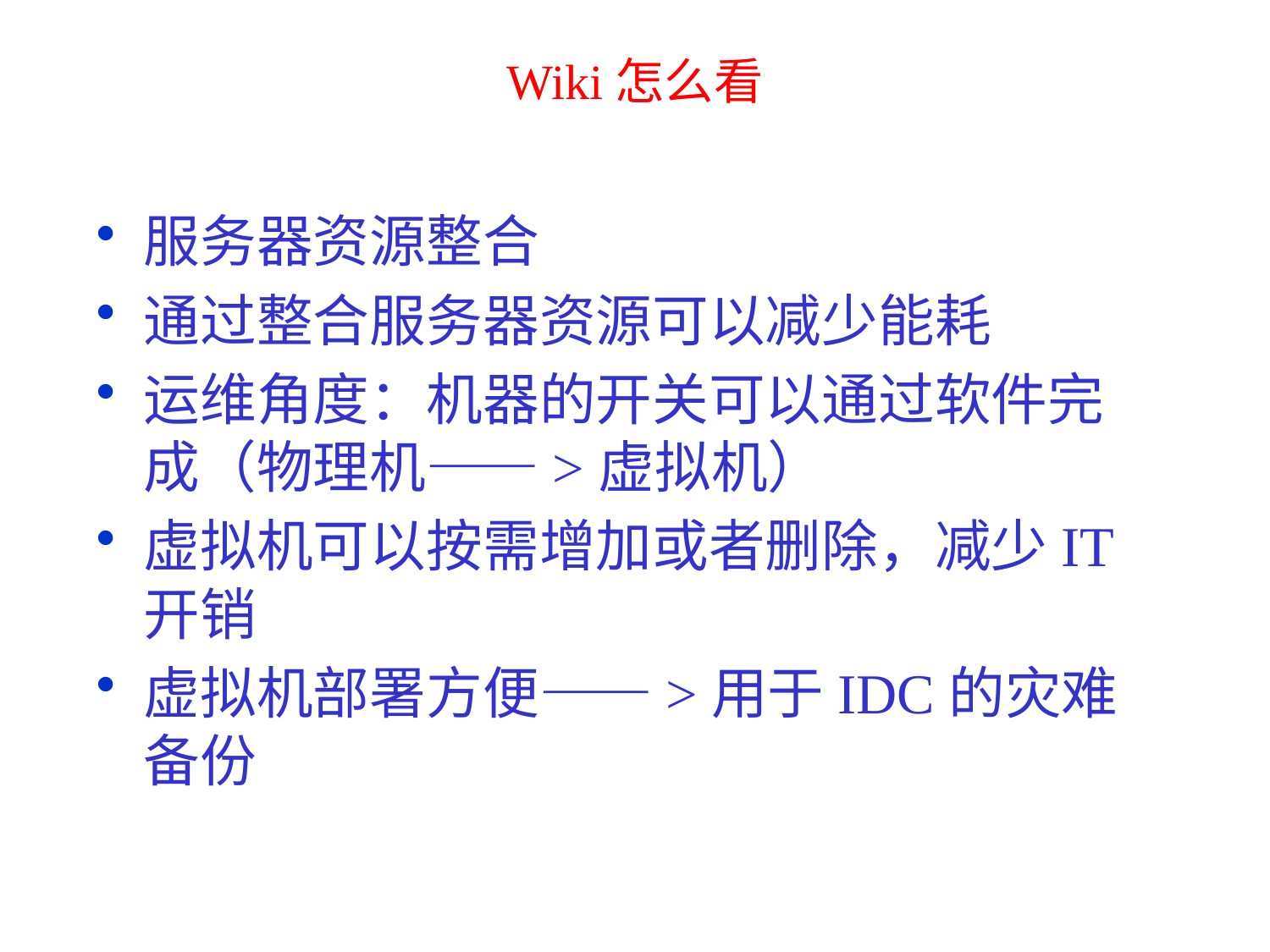

# Wiki怎么看
服务器资源整合
通过整合服务器资源可以减少能耗
运维角度：机器的开关可以通过软件完成（物理机——>虚拟机）
虚拟机可以按需增加或者删除，减少IT开销
虚拟机部署方便——>用于IDC的灾难备份